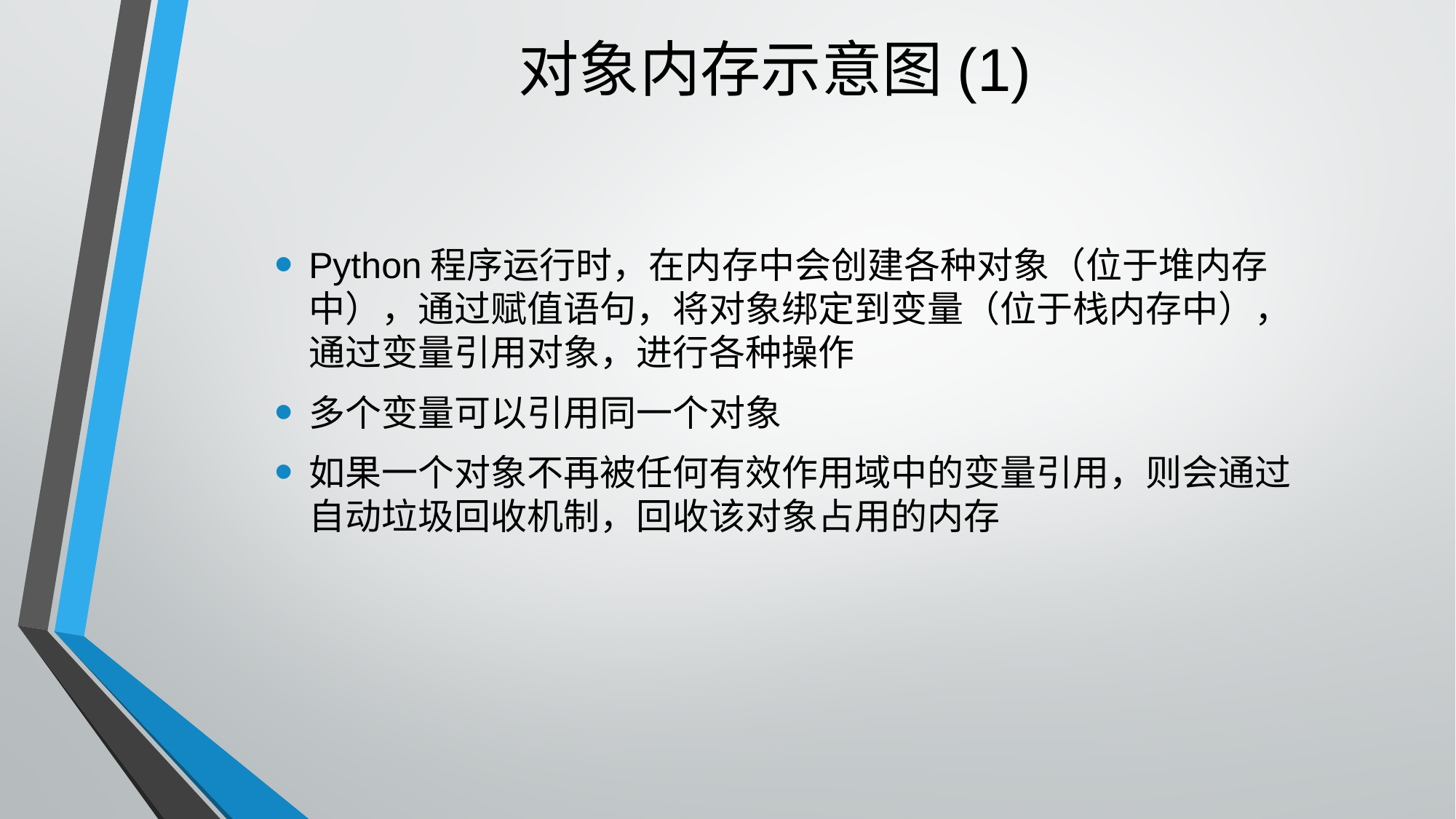

# 对象内存示意图(1)
Python程序运行时，在内存中会创建各种对象（位于堆内存中），通过赋值语句，将对象绑定到变量（位于栈内存中），通过变量引用对象，进行各种操作
多个变量可以引用同一个对象
如果一个对象不再被任何有效作用域中的变量引用，则会通过自动垃圾回收机制，回收该对象占用的内存